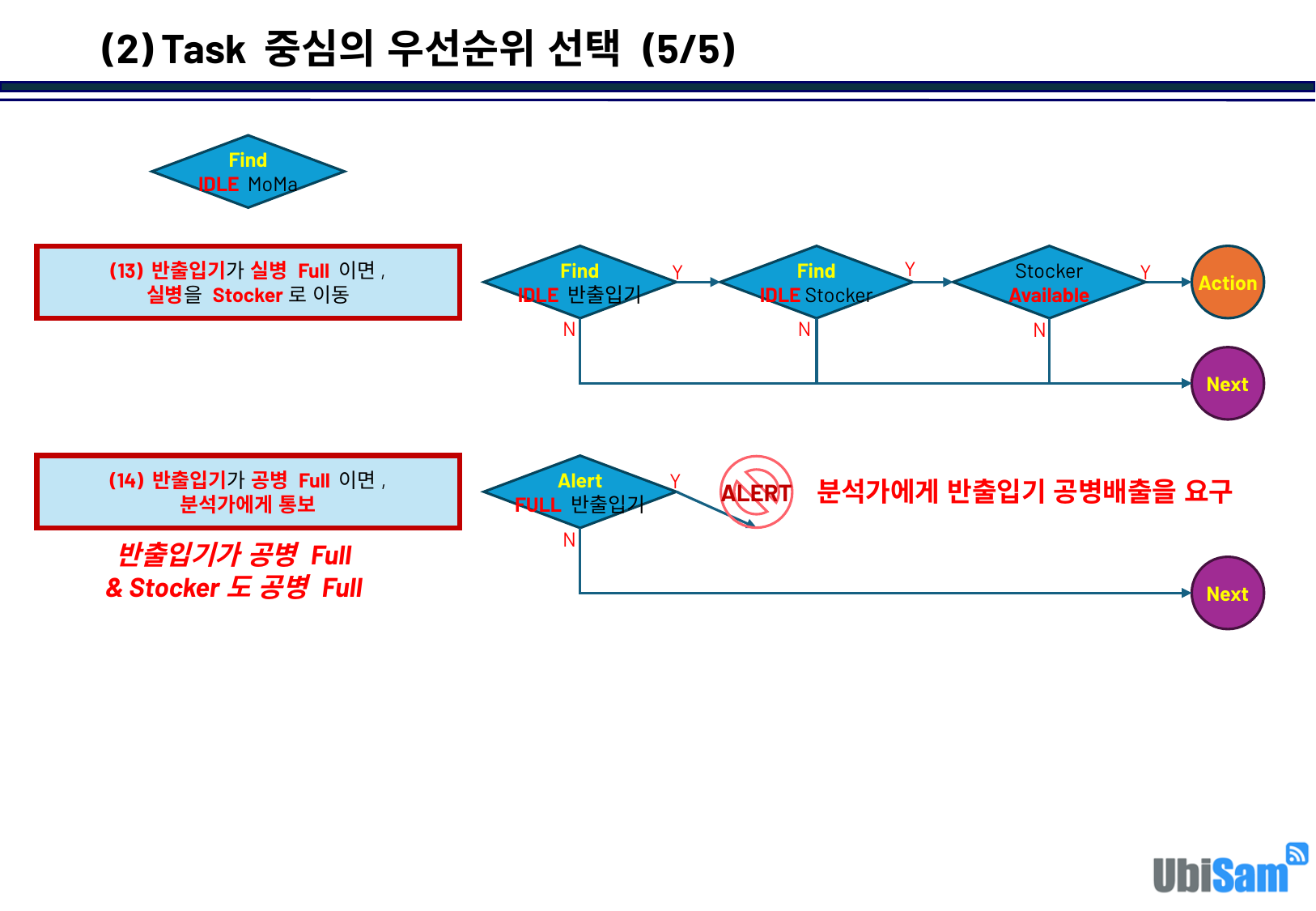

# (2) Task 중심의 우선순위 선택 (5/5)
Find
IDLE  MoMa
Action
(13) 반출입기가 실병 Full 이면,
실병을 Stocker로 이동
Find
IDLE 반출입기
Find
IDLE Stocker
Stocker
Available
Y
Y
Y
N
N
N
Next
(14) 반출입기가 공병 Full 이면,
분석가에게 통보
Alert
FULL 반출입기
ALERT
Y
분석가에게 반출입기 공병배출을 요구
N
반출입기가 공병 Full
& Stocker도 공병 Full
Next